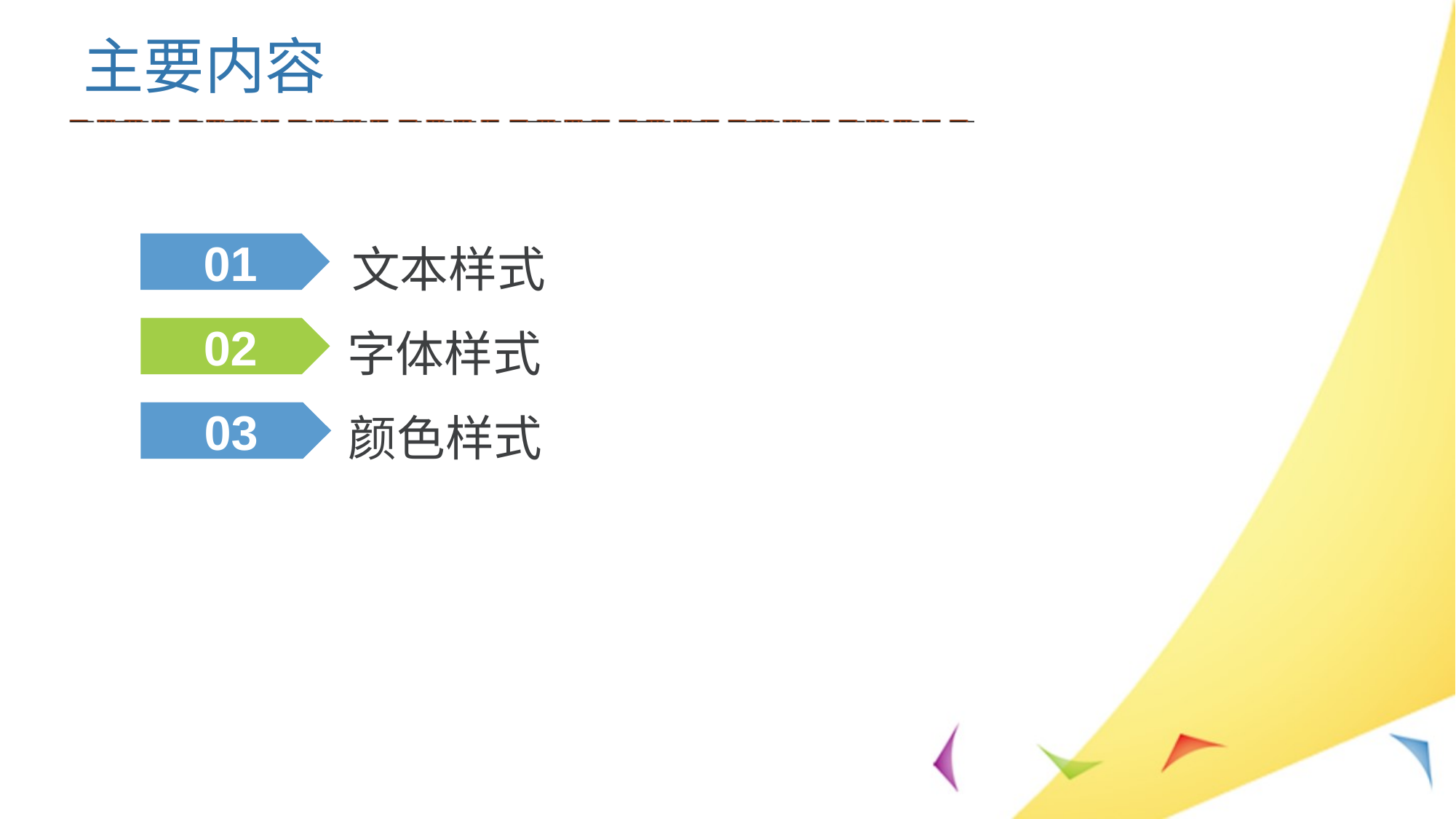

主要内容
01
文本样式
字体样式
02
颜色样式
03